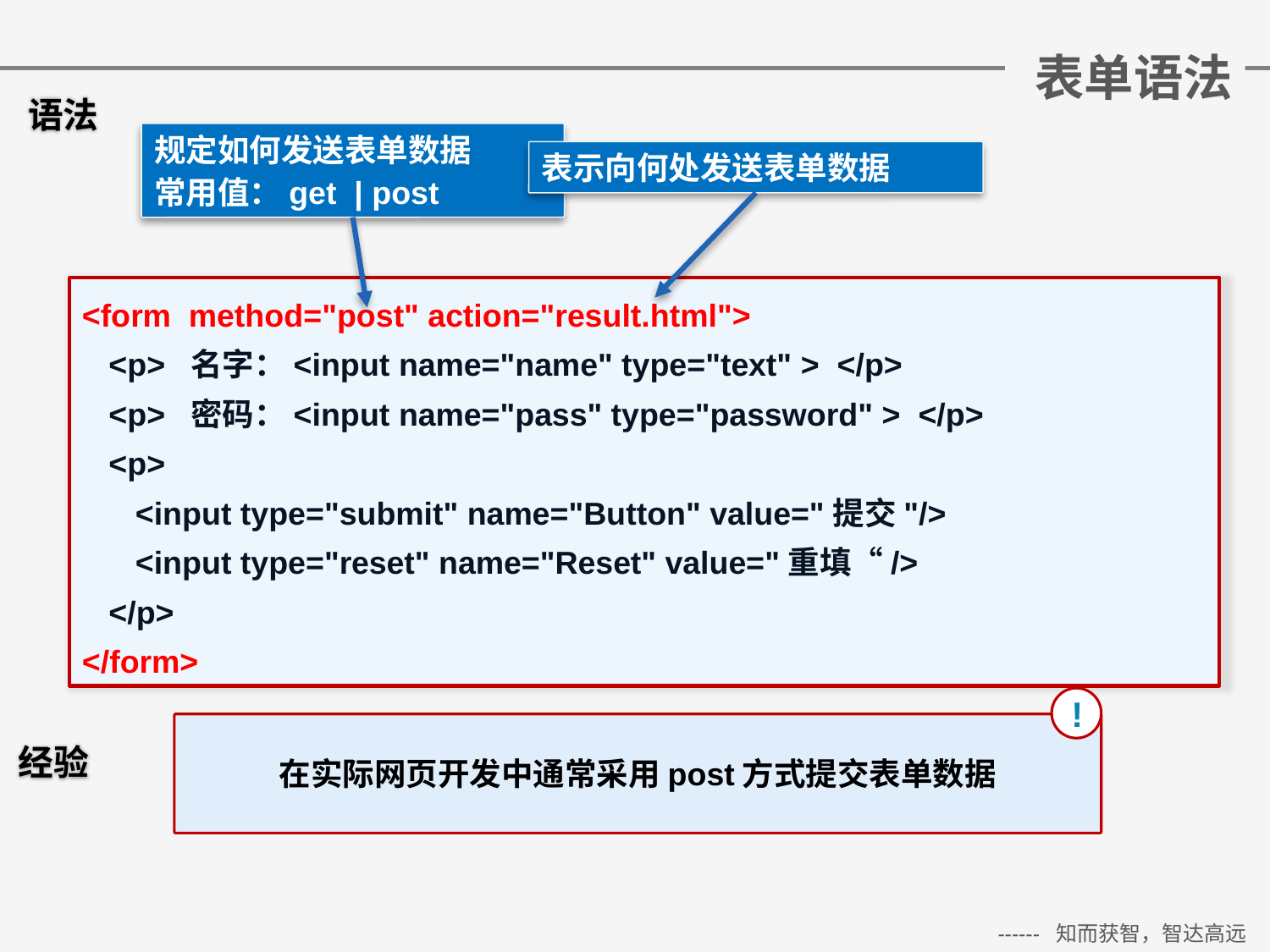

# 表单语法
语法
规定如何发送表单数据
常用值：get  | post
表示向何处发送表单数据
<form  method="post" action="result.html">
   <p>  名字：<input name="name" type="text" >  </p>
   <p>  密码：<input name="pass" type="password" >  </p>
   <p>
      <input type="submit" name="Button" value="提交"/>
      <input type="reset" name="Reset" value="重填“/>
   </p>
</form>
!
在实际网页开发中通常采用post方式提交表单数据
经验